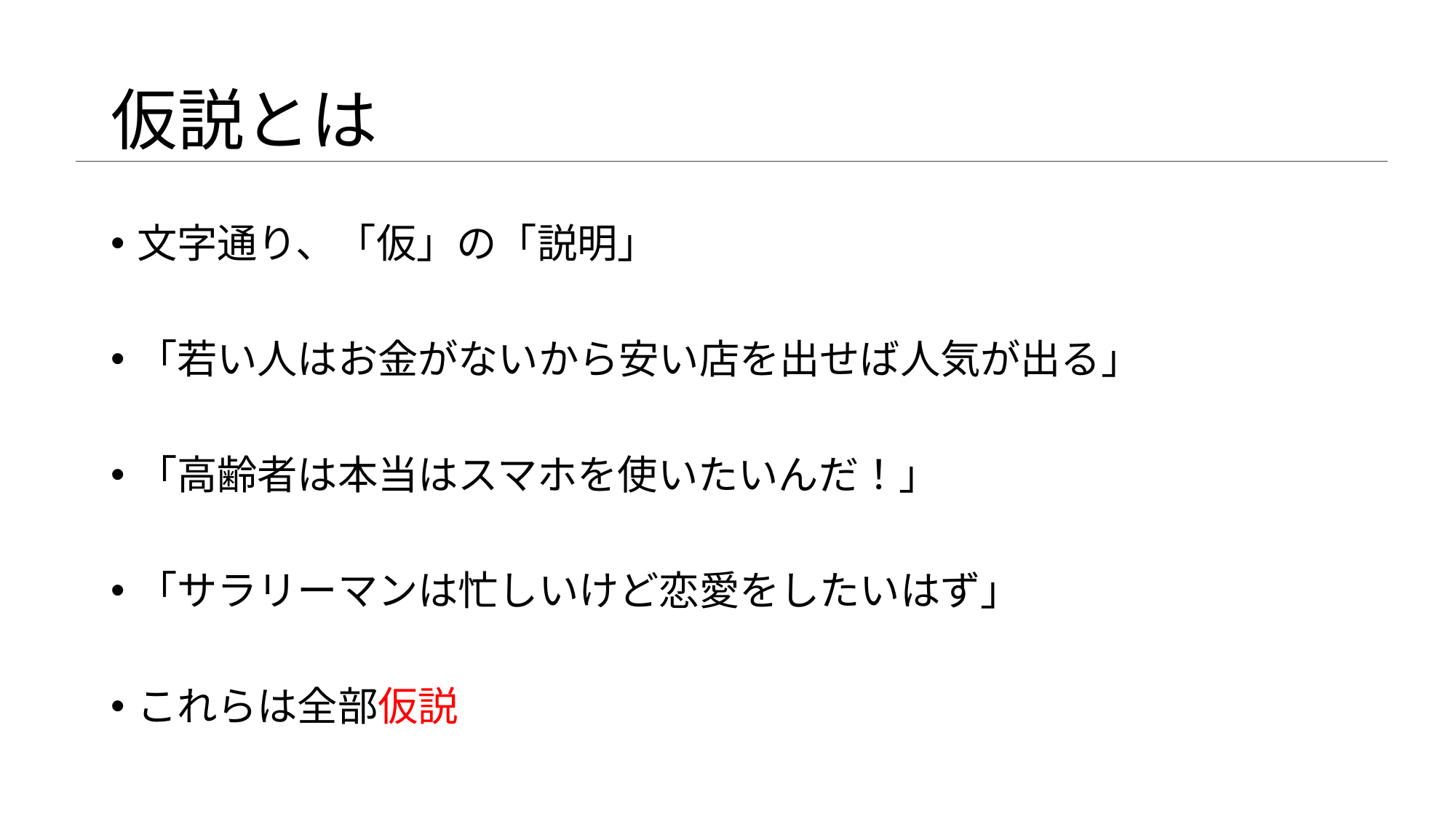

# 仮説とは
文字通り、「仮」の「説明」

「若い人はお金がないから安い店を出せば人気が出る」

「高齢者は本当はスマホを使いたいんだ！」

「サラリーマンは忙しいけど恋愛をしたいはず」

これらは全部仮説